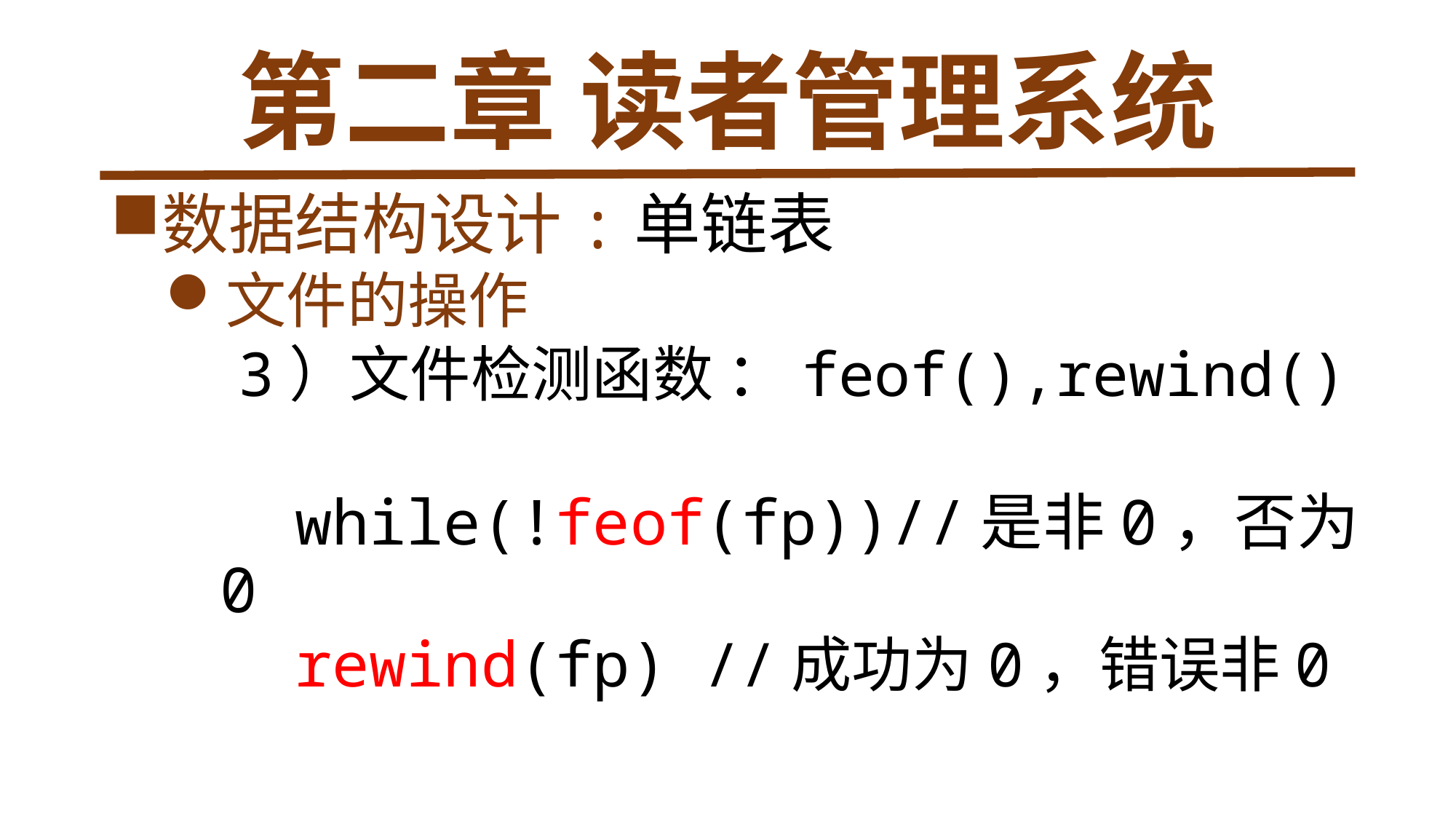

# 第二章 读者管理系统
数据结构设计:单链表
文件的操作
  3）文件检测函数 ：feof(),rewind()

  while(!feof(fp))//是非0，否为0
  rewind(fp) //成功为0，错误非0